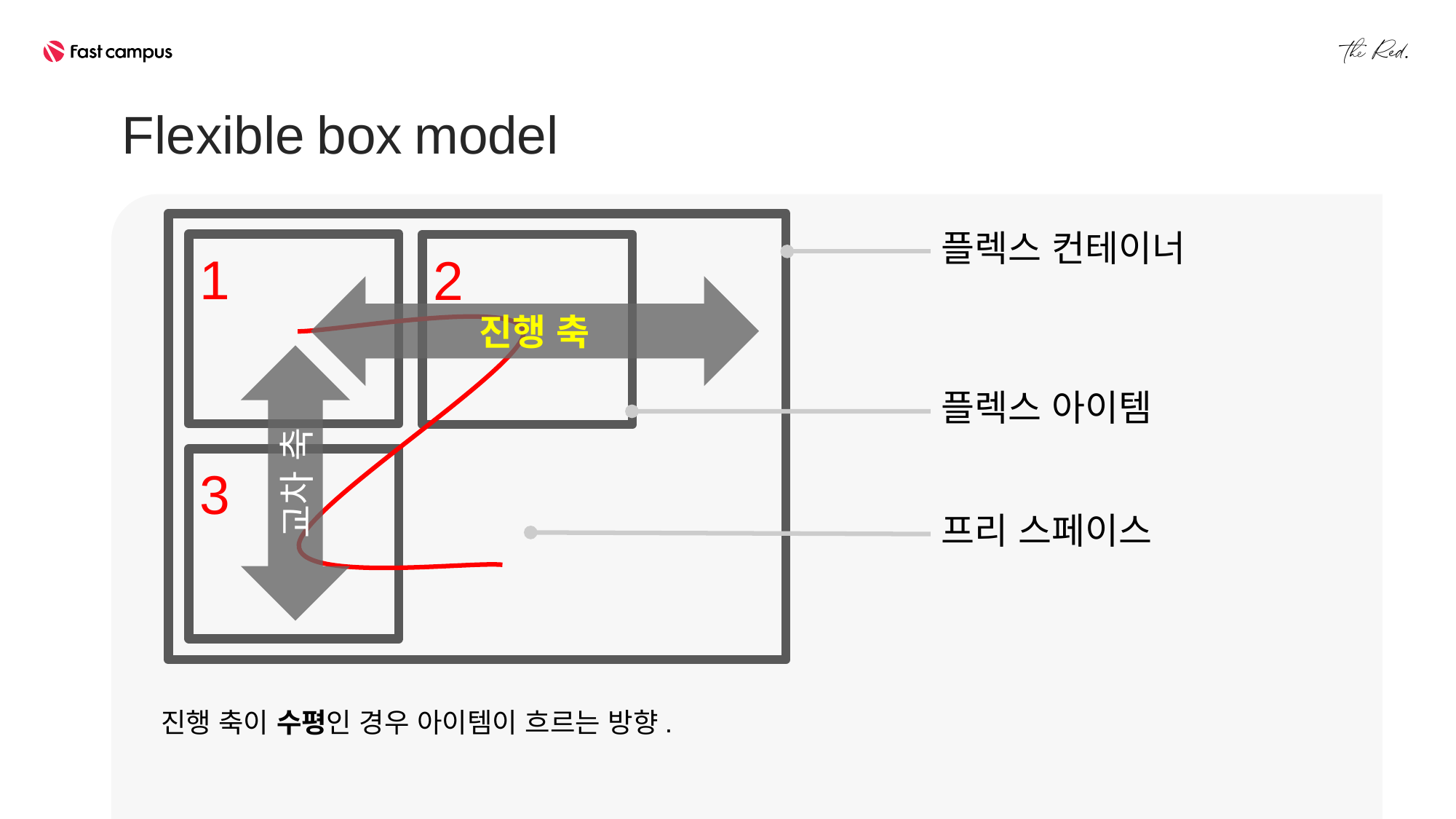

Flexible box model

플렉스 컨테이너
1
2
진행 축

플렉스 아이템
교차 축
3
프리 스페이스
진행 축이 수평인 경우 아이템이 흐르는 방향.